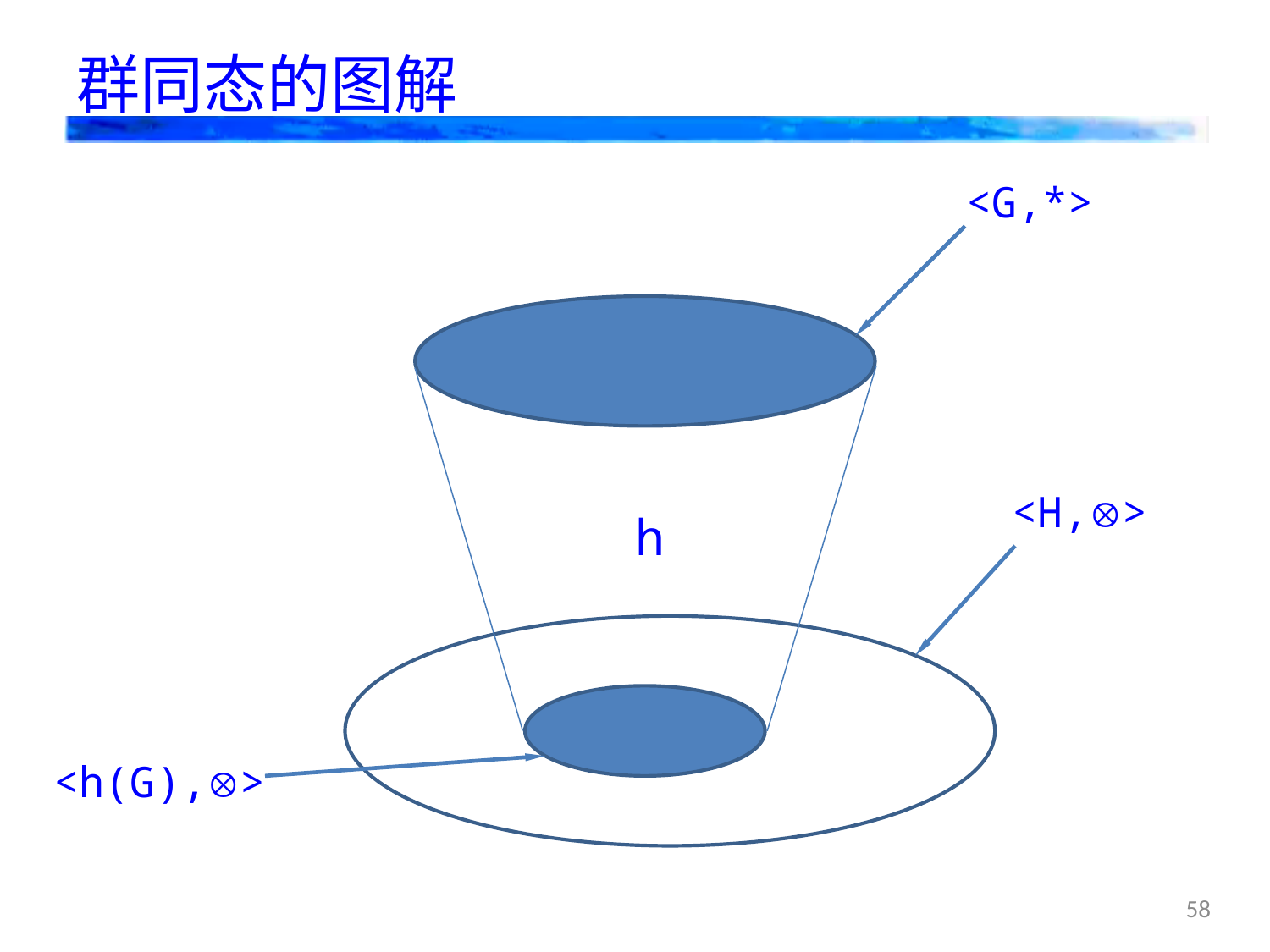

# 群同态的图解
<G,*>

<H,⊗>
h

<h(G),⊗>
58